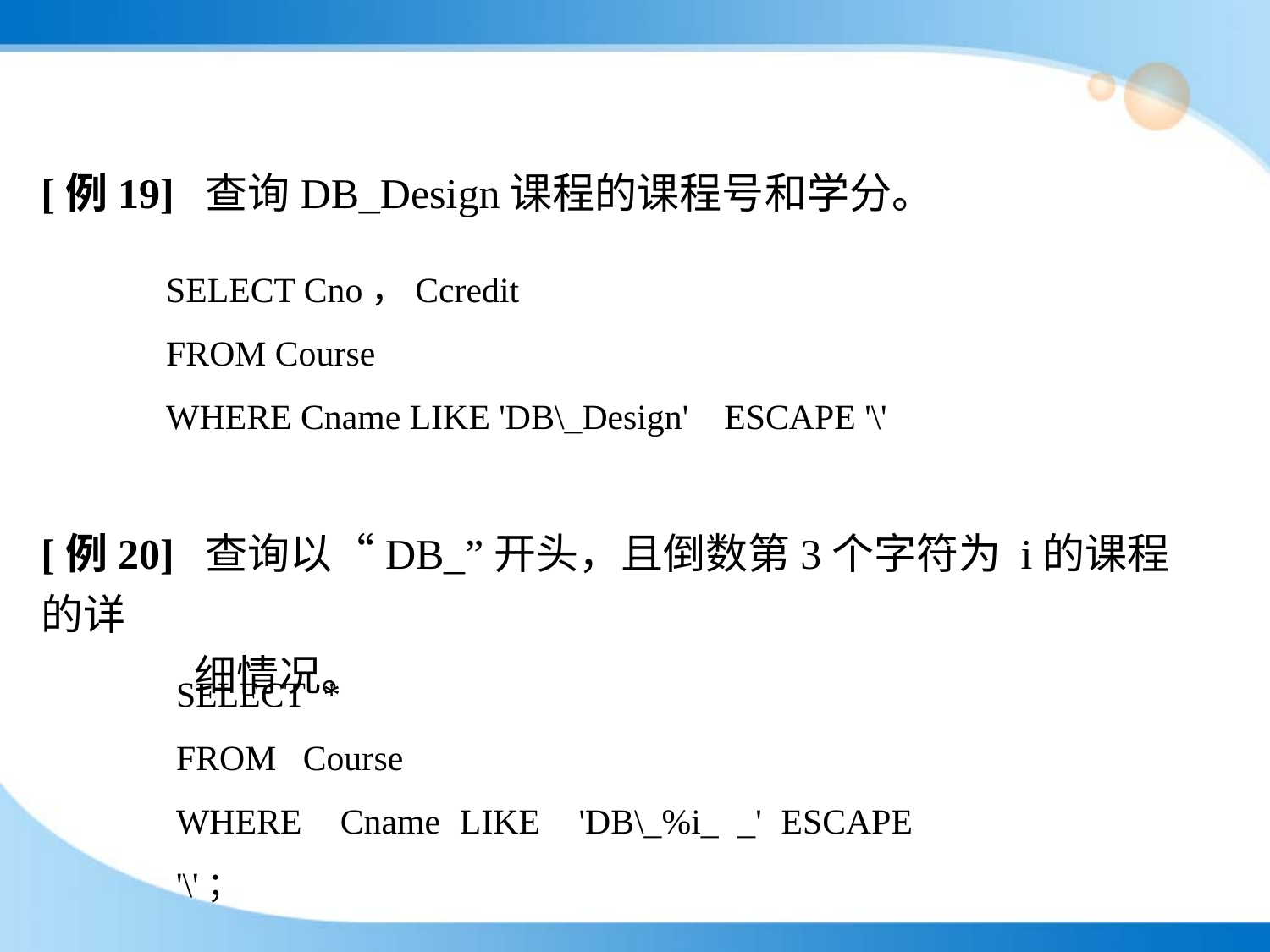

[例19]  查询DB_Design课程的课程号和学分。
SELECT Cno，Ccredit
FROM Course
WHERE Cname LIKE 'DB\_Design'    ESCAPE '\'
[例20]  查询以“DB_”开头，且倒数第3个字符为 i的课程的详
               细情况。
SELECT  *
FROM   Course
WHERE  Cname LIKE  'DB\_%i_ _' ESCAPE '\'；